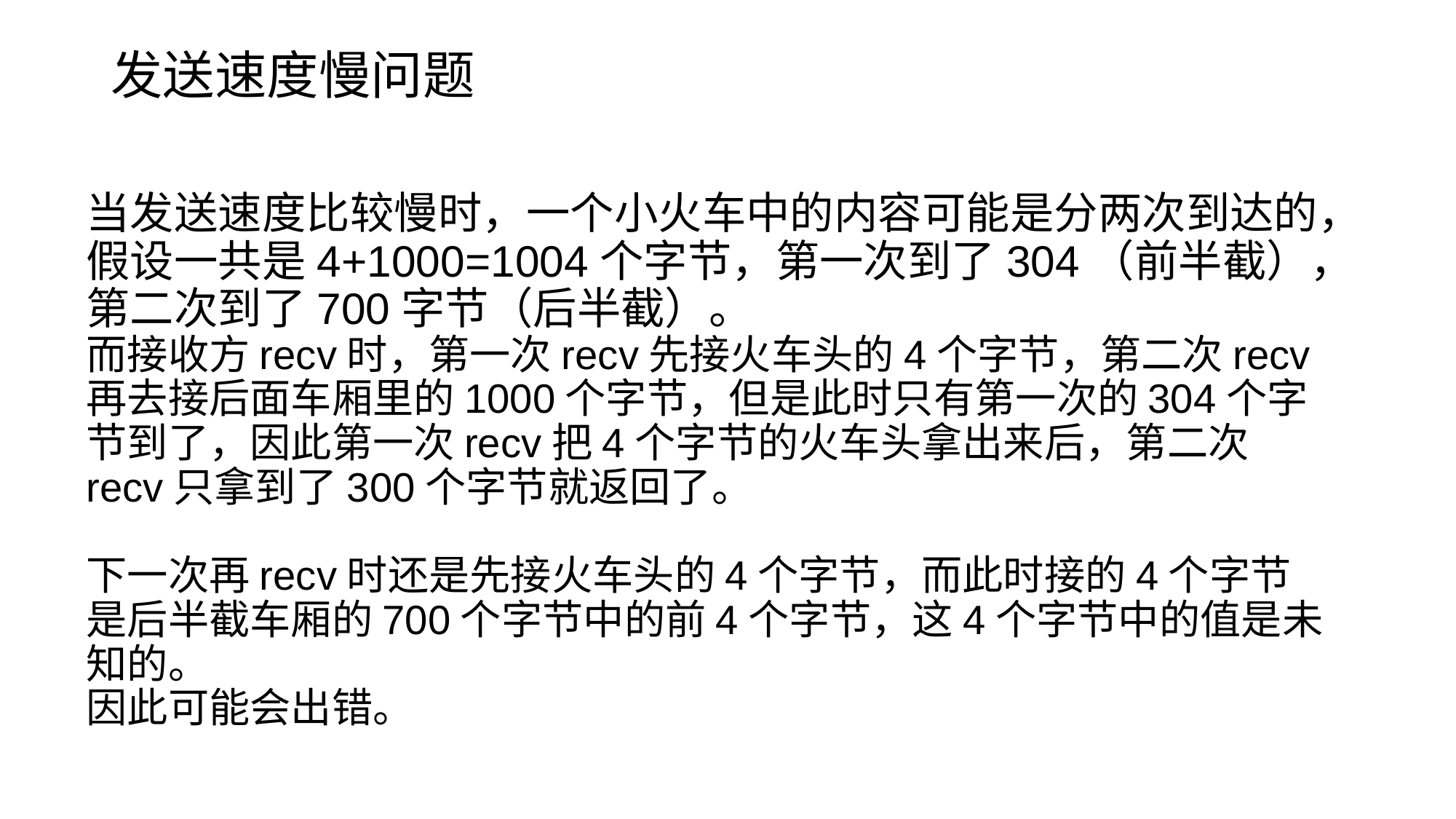

# 发送速度慢问题
当发送速度比较慢时，一个小火车中的内容可能是分两次到达的，假设一共是4+1000=1004个字节，第一次到了304（前半截），第二次到了700字节（后半截）。
而接收方recv时，第一次recv先接火车头的4个字节，第二次recv再去接后面车厢里的1000个字节，但是此时只有第一次的304个字节到了，因此第一次recv把4个字节的火车头拿出来后，第二次recv只拿到了300个字节就返回了。

下一次再recv时还是先接火车头的4个字节，而此时接的4个字节是后半截车厢的700个字节中的前4个字节，这4个字节中的值是未知的。
因此可能会出错。